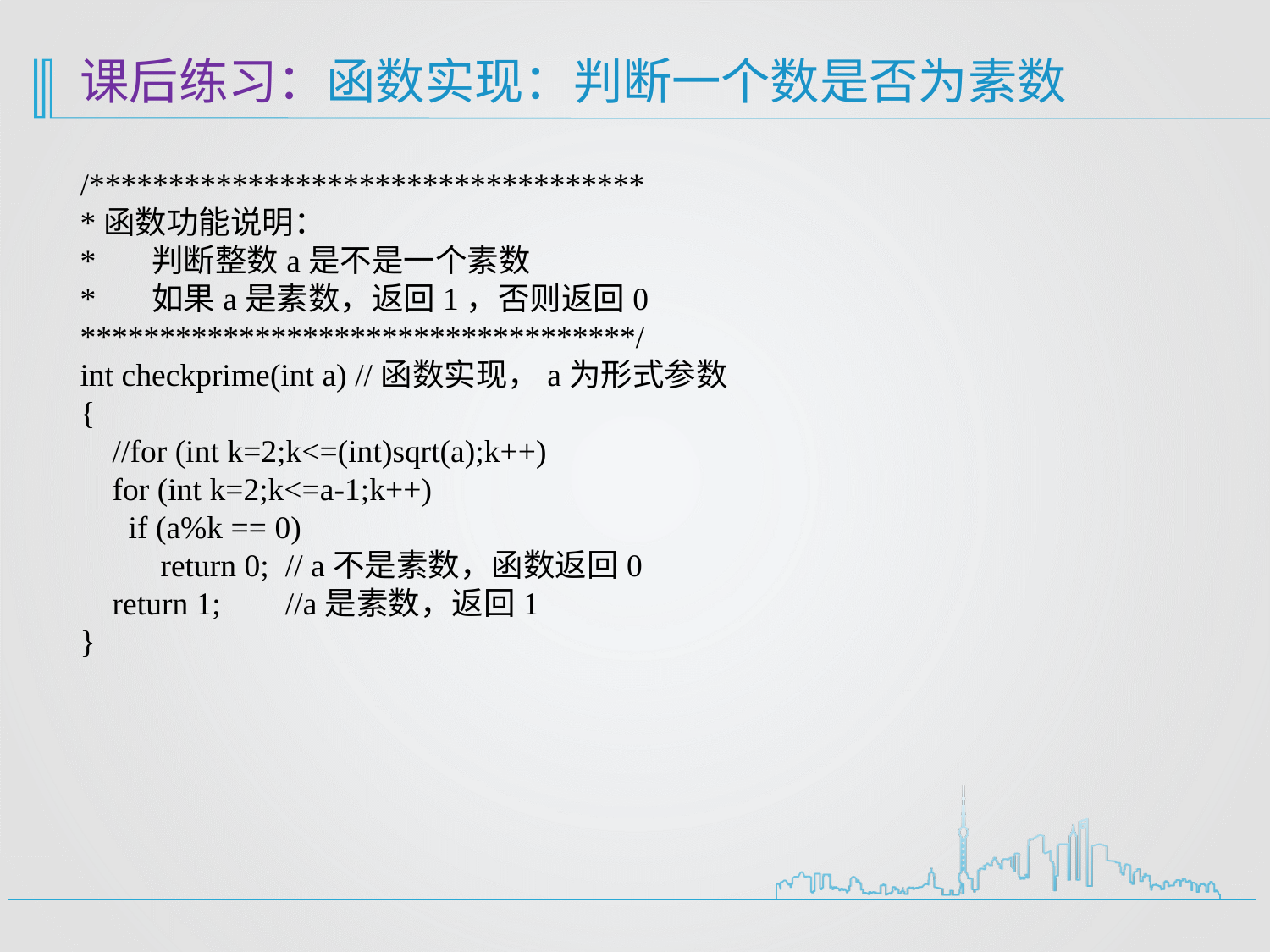

# 课后练习：函数实现：判断一个数是否为素数
/***********************************
*函数功能说明：
*      判断整数a是不是一个素数
*      如果a是素数，返回1，否则返回0
***********************************/
int checkprime(int a) //函数实现，a为形式参数
{
    //for (int k=2;k<=(int)sqrt(a);k++)
    for (int k=2;k<=a-1;k++)
      if (a%k == 0)
          return 0;  // a不是素数，函数返回0
    return 1;        //a是素数，返回1
}